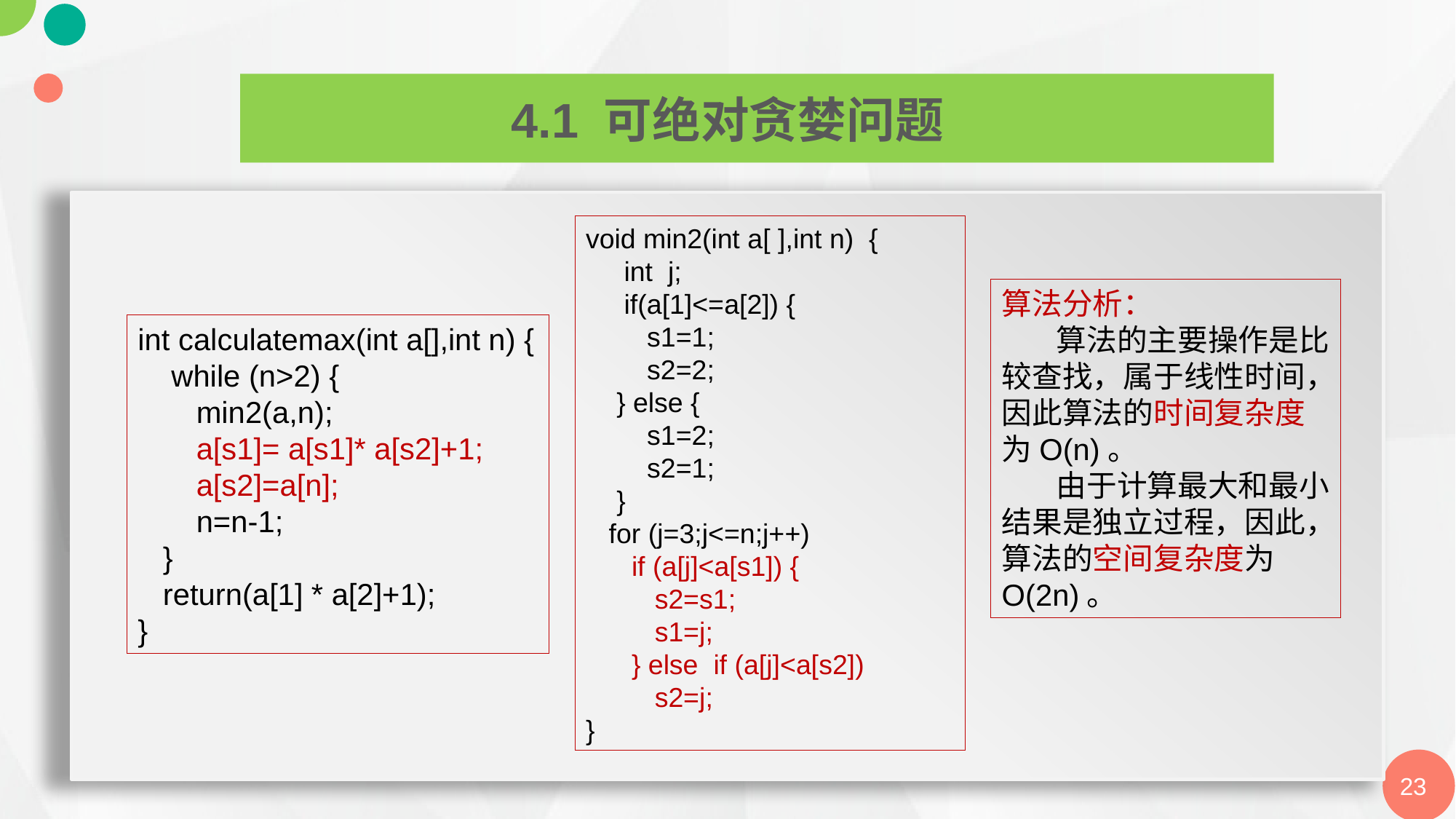

4.1 可绝对贪婪问题
void min2(int a[ ],int n)  {
     int  j;
     if(a[1]<=a[2]) {
        s1=1;
        s2=2;
    } else {
        s1=2;
        s2=1;
    }
   for (j=3;j<=n;j++)
      if (a[j]<a[s1]) {
         s2=s1;
         s1=j;
      } else  if (a[j]<a[s2])
         s2=j;
}
算法分析：
       算法的主要操作是比较查找，属于线性时间，因此算法的时间复杂度为O(n)。
       由于计算最大和最小结果是独立过程，因此，算法的空间复杂度为O(2n)。
int calculatemax(int a[],int n) {
    while (n>2) {
       min2(a,n);
       a[s1]= a[s1]* a[s2]+1;
       a[s2]=a[n];
       n=n-1;
   }
   return(a[1] * a[2]+1);
}